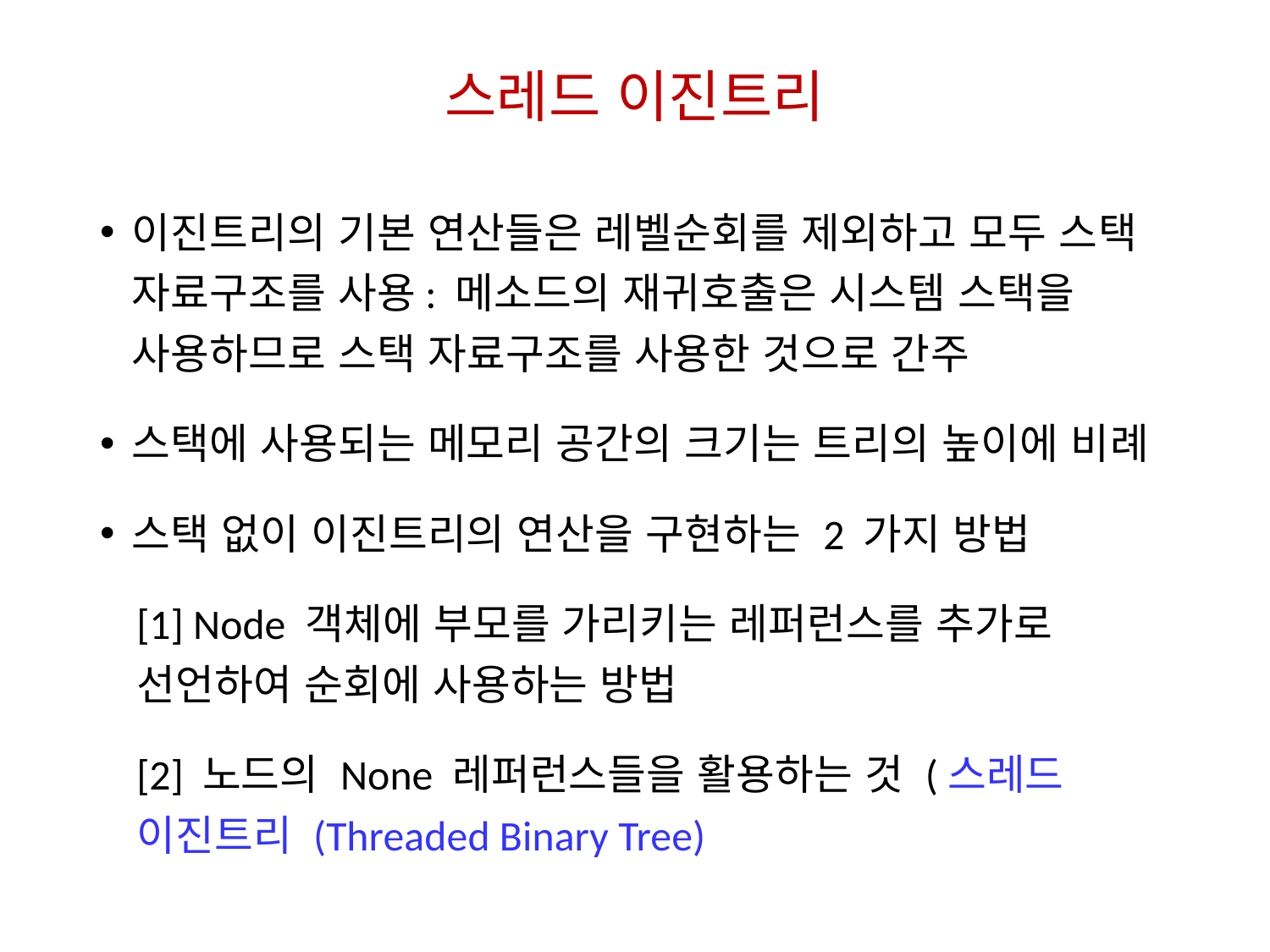

# 스레드 이진트리
이진트리의 기본 연산들은 레벨순회를 제외하고 모두 스택 자료구조를 사용: 메소드의 재귀호출은 시스템 스택을 사용하므로 스택 자료구조를 사용한 것으로 간주
스택에 사용되는 메모리 공간의 크기는 트리의 높이에 비례
스택 없이 이진트리의 연산을 구현하는 2 가지 방법
[1] Node 객체에 부모를 가리키는 레퍼런스를 추가로 선언하여 순회에 사용하는 방법
[2] 노드의 None 레퍼런스들을 활용하는 것 (스레드 이진트리 (Threaded Binary Tree)